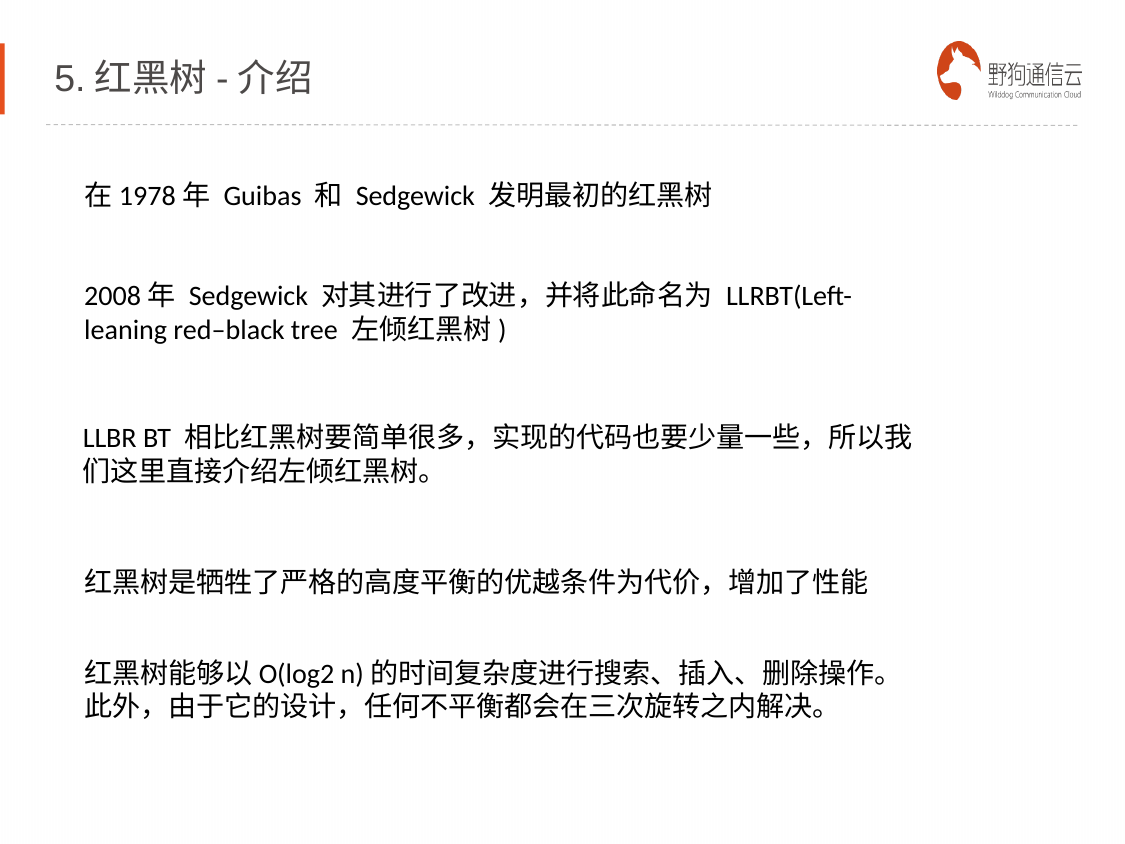

# 5.红黑树-介绍
在1978年 Guibas 和 Sedgewick 发明最初的红黑树
2008年 Sedgewick 对其进行了改进，并将此命名为 LLRBT(Left-leaning red–black tree 左倾红黑树)
LLBR BT 相比红黑树要简单很多，实现的代码也要少量一些，所以我们这里直接介绍左倾红黑树。
红黑树是牺牲了严格的高度平衡的优越条件为代价，增加了性能
红黑树能够以O(log2 n)的时间复杂度进行搜索、插入、删除操作。此外，由于它的设计，任何不平衡都会在三次旋转之内解决。